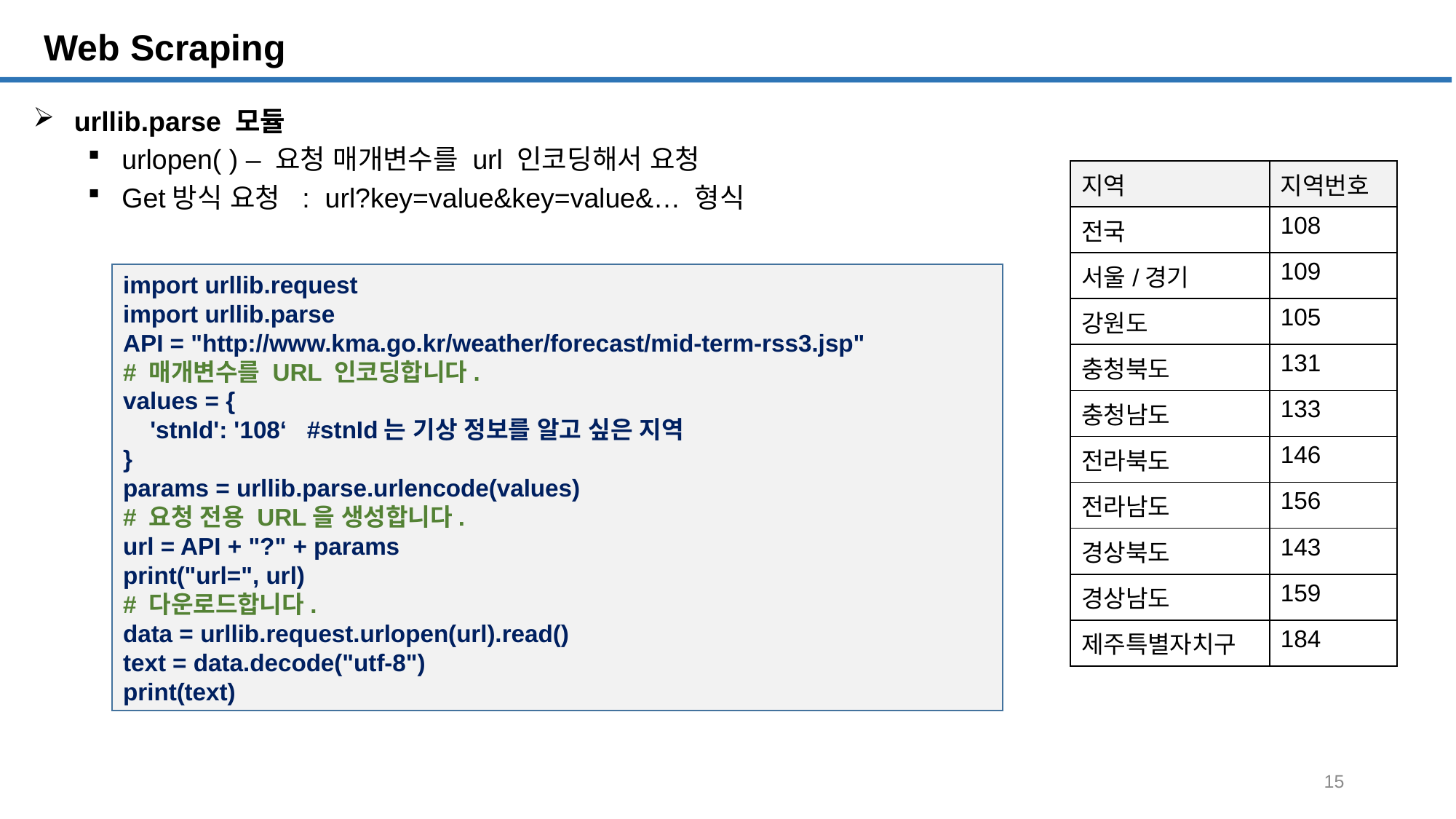

SQL 튜닝 개요
# Web Scraping

urllib.parse 모듈
urlopen( ) – 요청 매개변수를 url 인코딩해서 요청
Get방식 요청  :  url?key=value&key=value&… 형식
| 지역 | 지역번호 |
| --- | --- |
| 전국 | 108 |
| 서울/경기 | 109 |
| 강원도 | 105 |
| 충청북도 | 131 |
| 충청남도 | 133 |
| 전라북도 | 146 |
| 전라남도 | 156 |
| 경상북도 | 143 |
| 경상남도 | 159 |
| 제주특별자치구 | 184 |
import urllib.request
import urllib.parse
API = "http://www.kma.go.kr/weather/forecast/mid-term-rss3.jsp"
# 매개변수를 URL 인코딩합니다.
values = {
    'stnId': '108‘   #stnId는 기상 정보를 알고 싶은 지역
}
params = urllib.parse.urlencode(values)
# 요청 전용 URL을 생성합니다.
url = API + "?" + params
print("url=", url)
# 다운로드합니다.
data = urllib.request.urlopen(url).read()
text = data.decode("utf-8")
print(text)
15